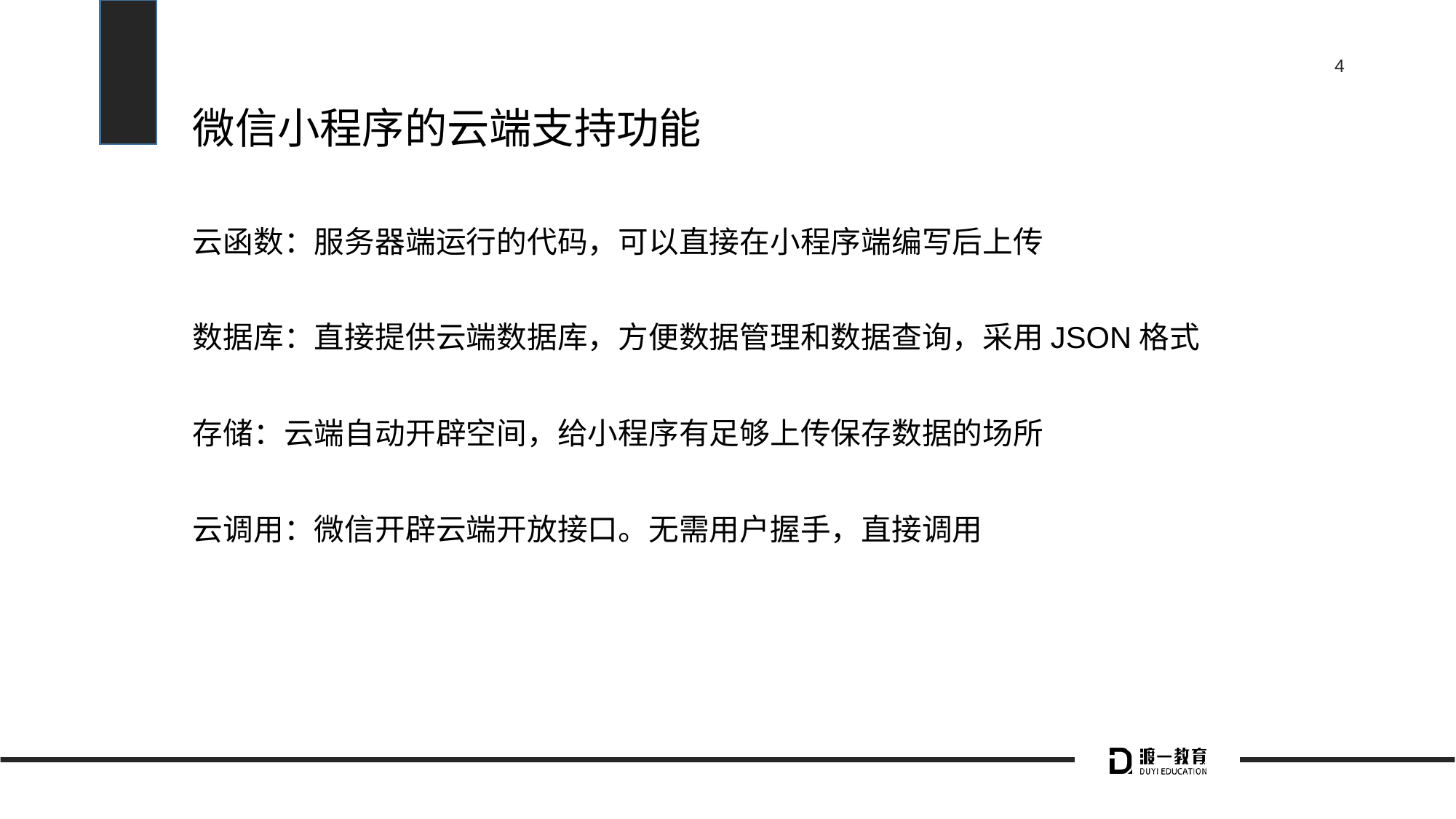

# 微信小程序的云端支持功能
云函数：服务器端运行的代码，可以直接在小程序端编写后上传

数据库：直接提供云端数据库，方便数据管理和数据查询，采用JSON格式

存储：云端自动开辟空间，给小程序有足够上传保存数据的场所

云调用：微信开辟云端开放接口。无需用户握手，直接调用